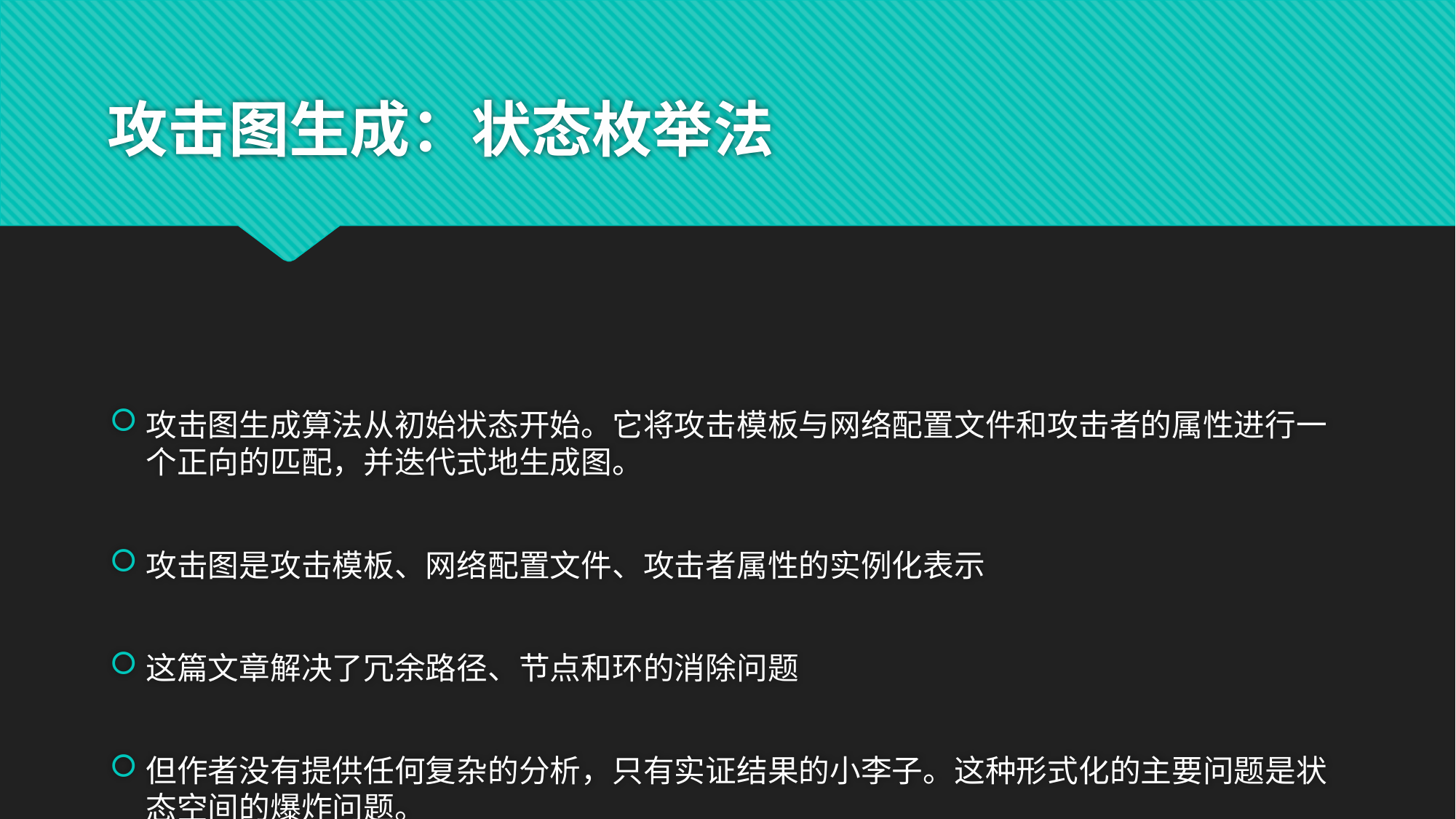

# 攻击图生成：状态枚举法
攻击图生成算法从初始状态开始。它将攻击模板与网络配置文件和攻击者的属性进行一个正向的匹配，并迭代式地生成图。

攻击图是攻击模板、网络配置文件、攻击者属性的实例化表示

这篇文章解决了冗余路径、节点和环的消除问题

但作者没有提供任何复杂的分析，只有实证结果的小李子。这种形式化的主要问题是状态空间的爆炸问题。